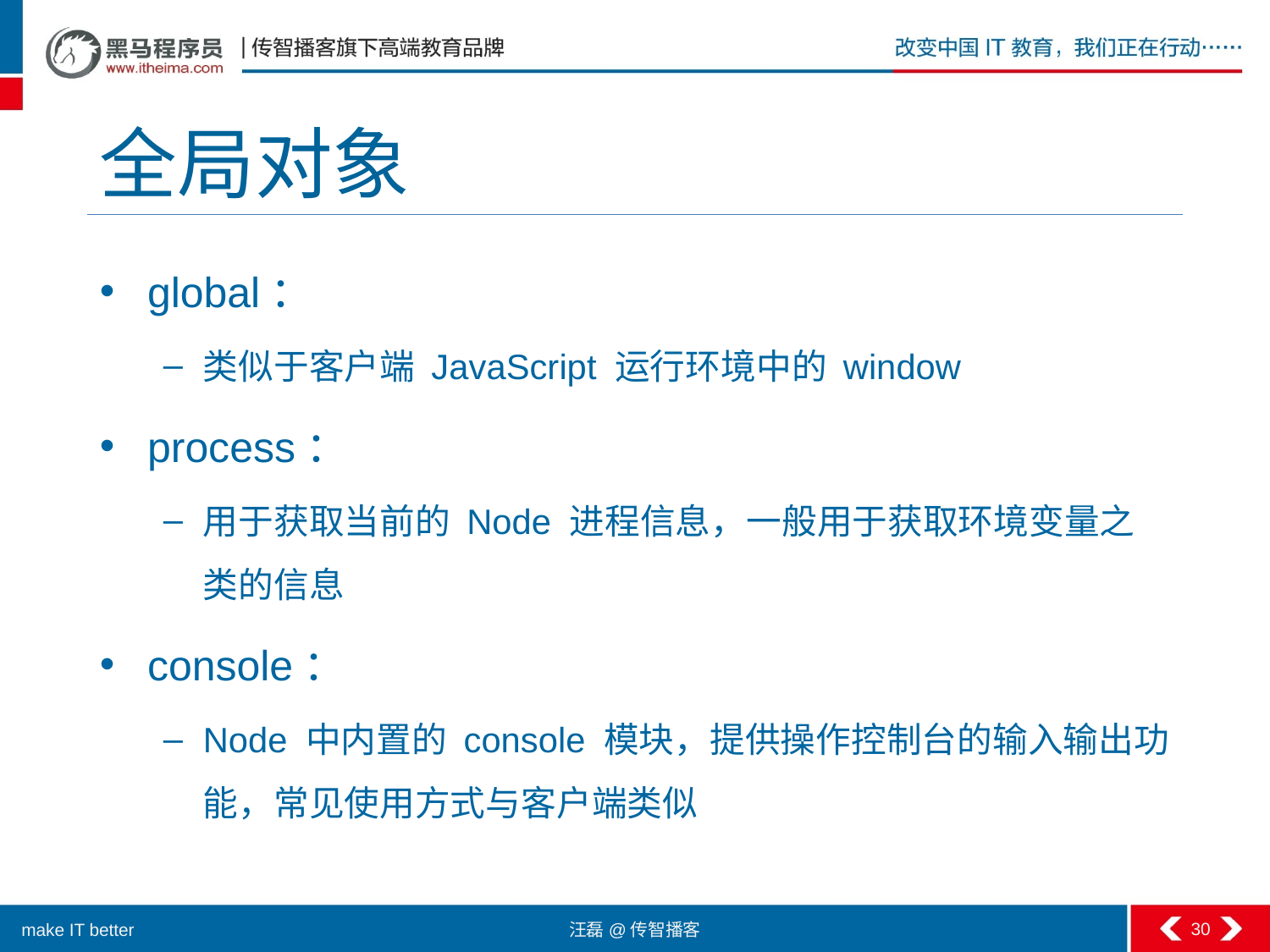

# 全局对象
global：
类似于客户端 JavaScript 运行环境中的 window
process：
用于获取当前的 Node 进程信息，一般用于获取环境变量之类的信息
console：
Node 中内置的 console 模块，提供操作控制台的输入输出功能，常见使用方式与客户端类似
30
汪磊@传智播客
make IT better